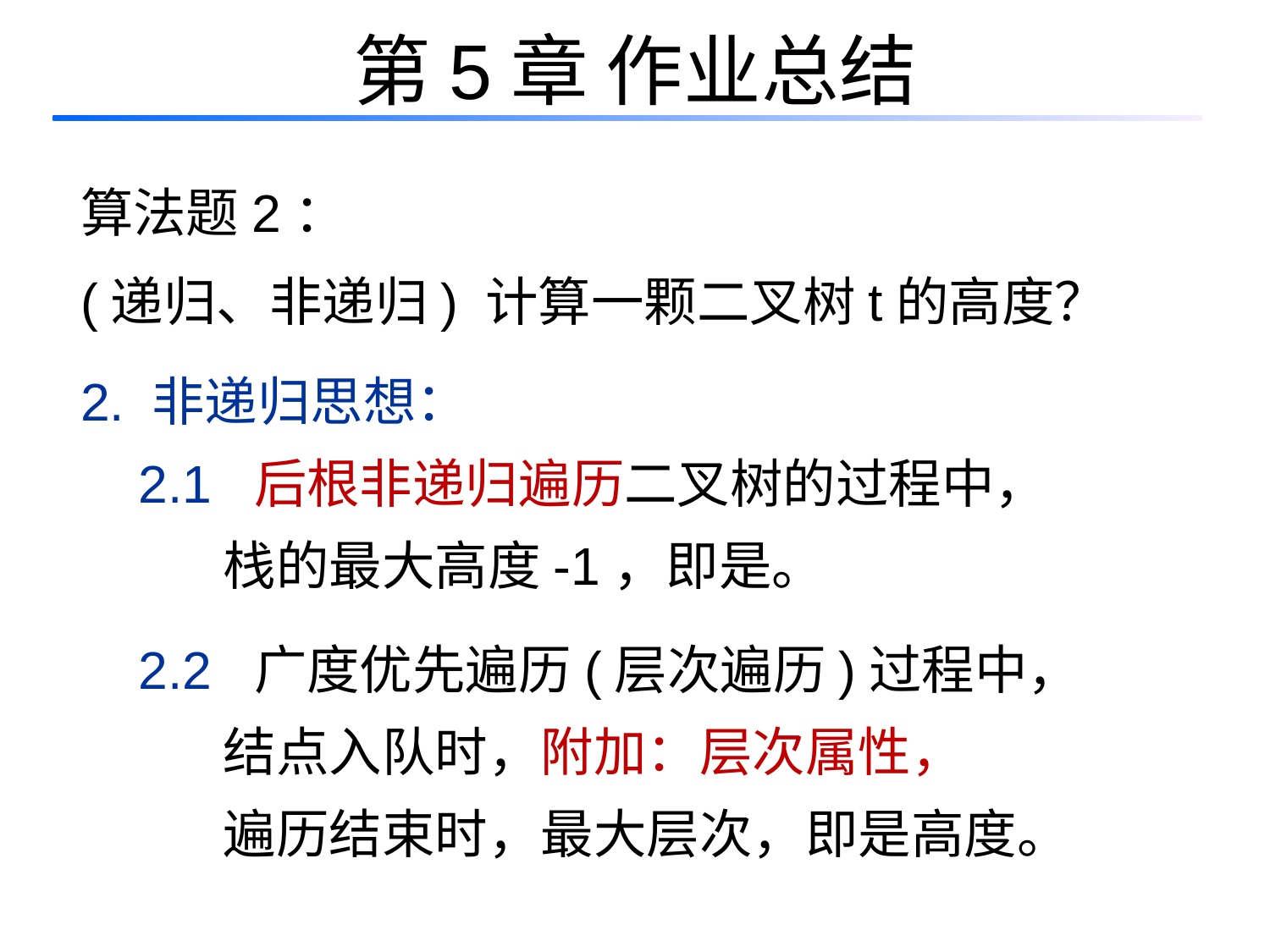

# 第5章 作业总结

算法题2：
(递归、非递归) 计算一颗二叉树t的高度？
2. 非递归思想：
    2.1  后根非递归遍历二叉树的过程中，
           栈的最大高度-1，即是。
    2.2  广度优先遍历(层次遍历)过程中，
           结点入队时，附加：层次属性，
           遍历结束时，最大层次，即是高度。